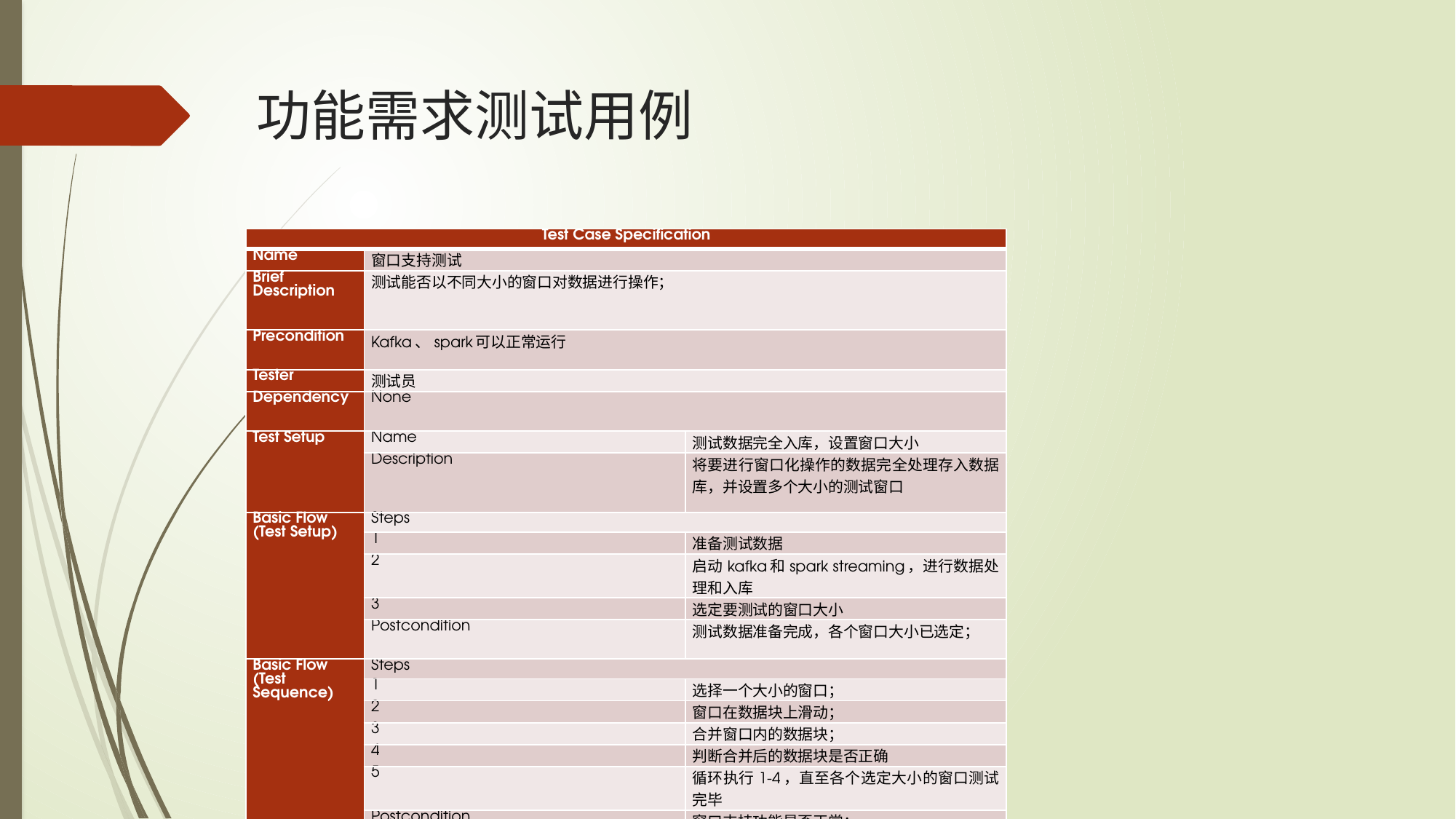

# 功能需求测试用例
| Test Case Specification |  |  |
| --- | --- | --- |
| Name | 窗口支持测试 |  |
| Brief Description | 测试能否以不同大小的窗口对数据进行操作； |  |
| Precondition | Kafka、spark可以正常运行 |  |
| Tester | 测试员 |  |
| Dependency | None |  |
| Test Setup | Name | 测试数据完全入库，设置窗口大小 |
|  | Description | 将要进行窗口化操作的数据完全处理存入数据库，并设置多个大小的测试窗口 |
| Basic Flow (Test Setup) | Steps |  |
|  | 1 | 准备测试数据 |
|  | 2 | 启动kafka和spark streaming，进行数据处理和入库 |
|  | 3 | 选定要测试的窗口大小 |
|  | Postcondition | 测试数据准备完成，各个窗口大小已选定； |
| Basic Flow (Test Sequence) | Steps |  |
|  | 1 | 选择一个大小的窗口； |
|  | 2 | 窗口在数据块上滑动； |
|  | 3 | 合并窗口内的数据块； |
|  | 4 | 判断合并后的数据块是否正确 |
|  | 5 | 循环执行1-4，直至各个选定大小的窗口测试完毕 |
|  | Postcondition | 窗口支持功能是否正常； |